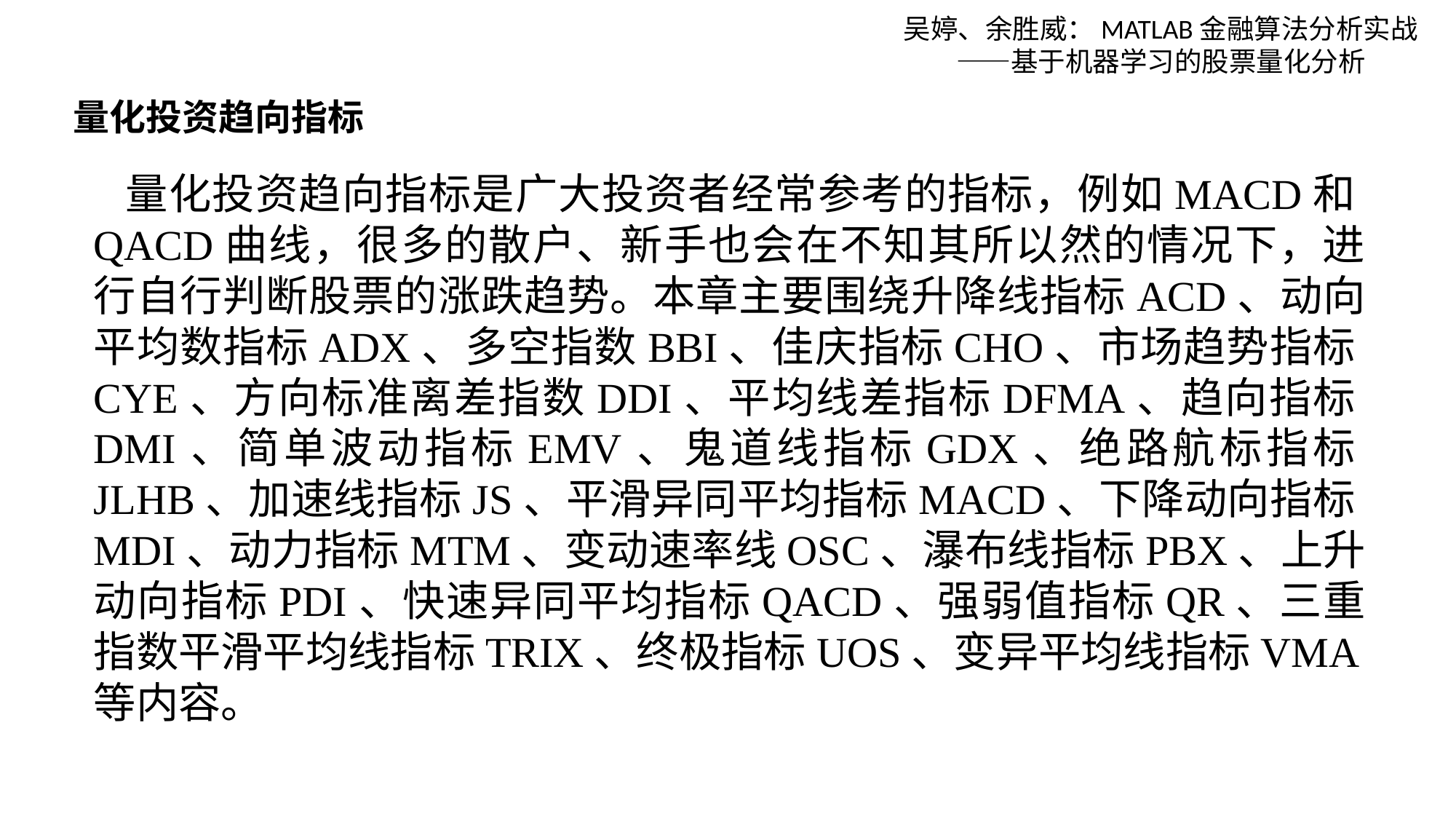

吴婷、余胜威：MATLAB金融算法分析实战——基于机器学习的股票量化分析
量化投资趋向指标
量化投资趋向指标是广大投资者经常参考的指标，例如MACD和QACD曲线，很多的散户、新手也会在不知其所以然的情况下，进行自行判断股票的涨跌趋势。本章主要围绕升降线指标ACD、动向平均数指标ADX、多空指数BBI、佳庆指标CHO、市场趋势指标CYE、方向标准离差指数DDI、平均线差指标DFMA、趋向指标DMI、简单波动指标EMV、鬼道线指标GDX、绝路航标指标JLHB、加速线指标JS、平滑异同平均指标MACD、下降动向指标MDI、动力指标MTM、变动速率线OSC、瀑布线指标PBX、上升动向指标PDI、快速异同平均指标QACD、强弱值指标QR、三重指数平滑平均线指标TRIX、终极指标UOS、变异平均线指标VMA等内容。